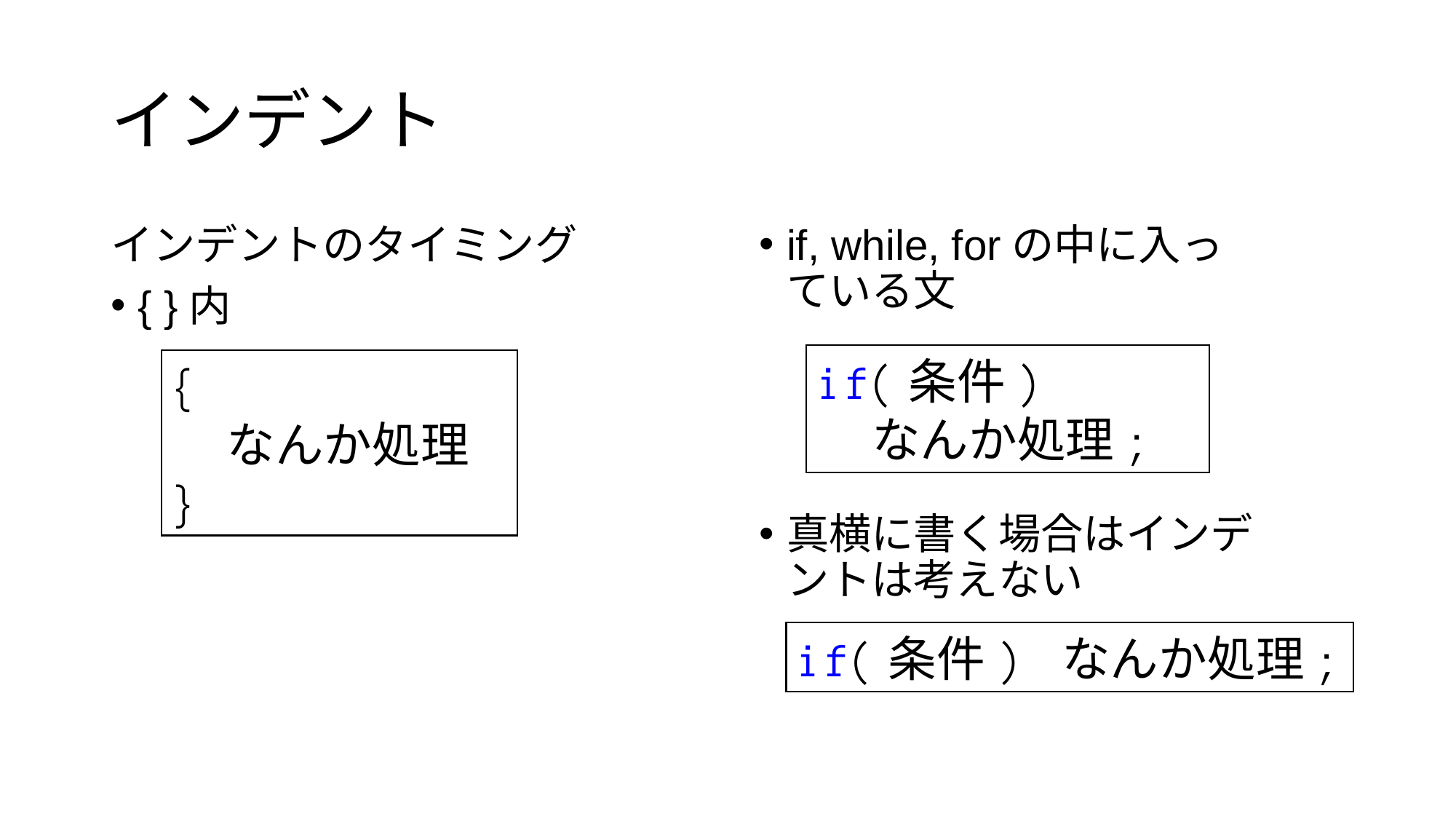

# インデント
インデントのタイミング
{ }内

if, while, forの中に入っている文

真横に書く場合はインデントは考えない

if(条件)
なんか処理;
{
なんか処理
}
if(条件) なんか処理;